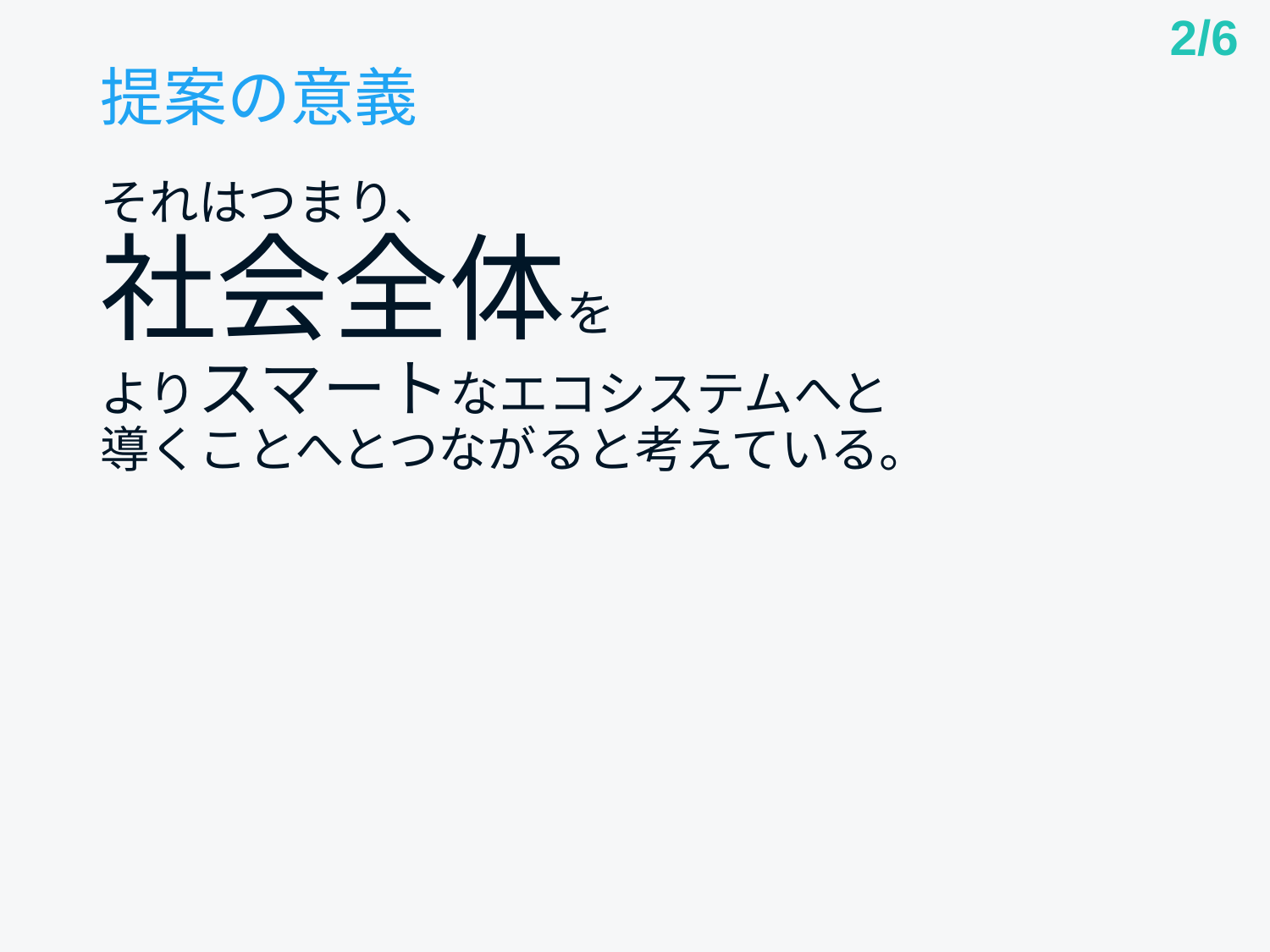

2/6
# 提案の意義
それはつまり、
社会全体を
よりスマートなエコシステムへと
導くことへとつながると考えている。